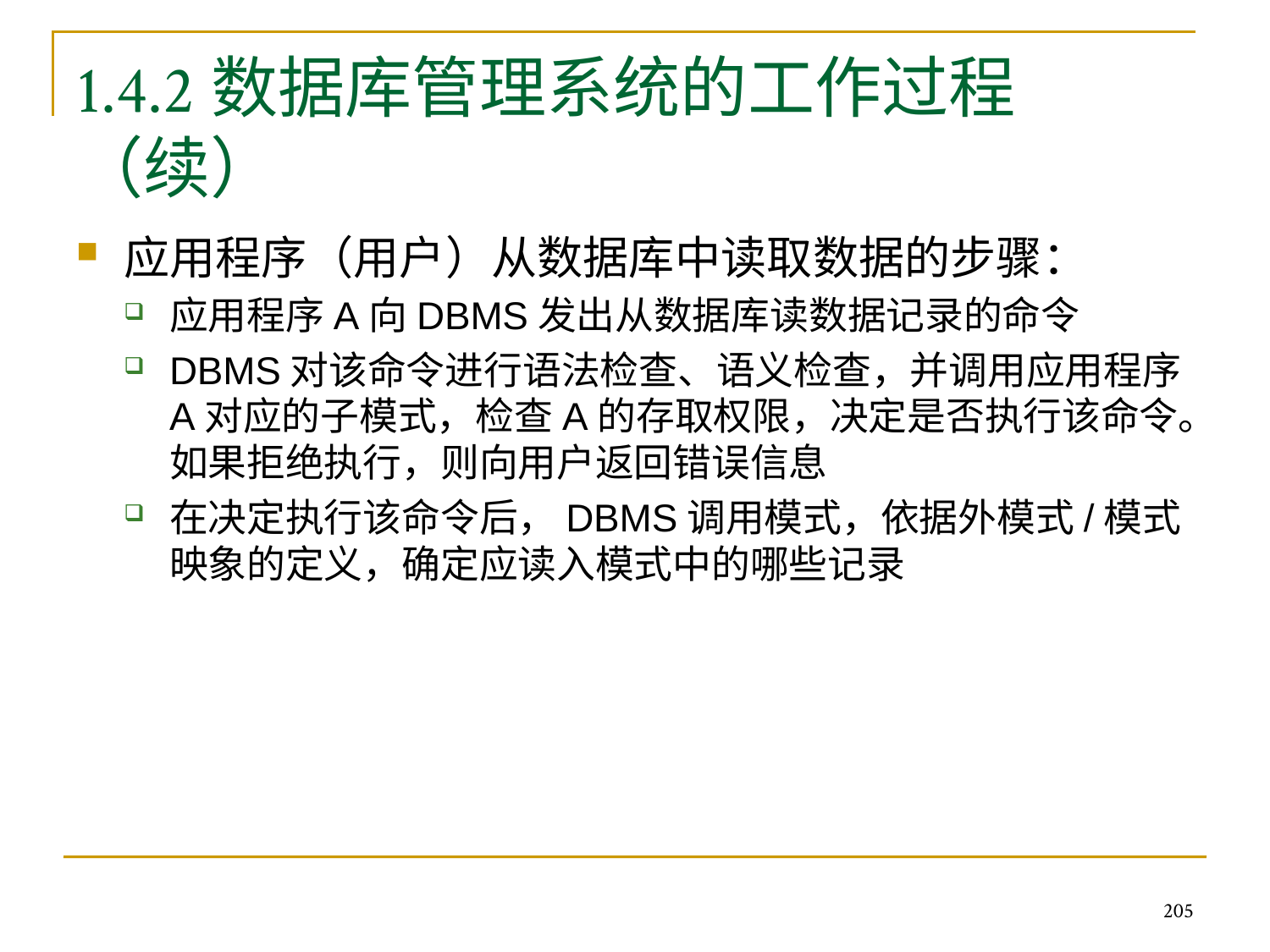

# 1.4.2数据库管理系统的工作过程（续）
应用程序（用户）从数据库中读取数据的步骤：
应用程序A向DBMS发出从数据库读数据记录的命令
DBMS对该命令进行语法检查、语义检查，并调用应用程序A对应的子模式，检查A的存取权限，决定是否执行该命令。如果拒绝执行，则向用户返回错误信息
在决定执行该命令后，DBMS调用模式，依据外模式/模式映象的定义，确定应读入模式中的哪些记录
205